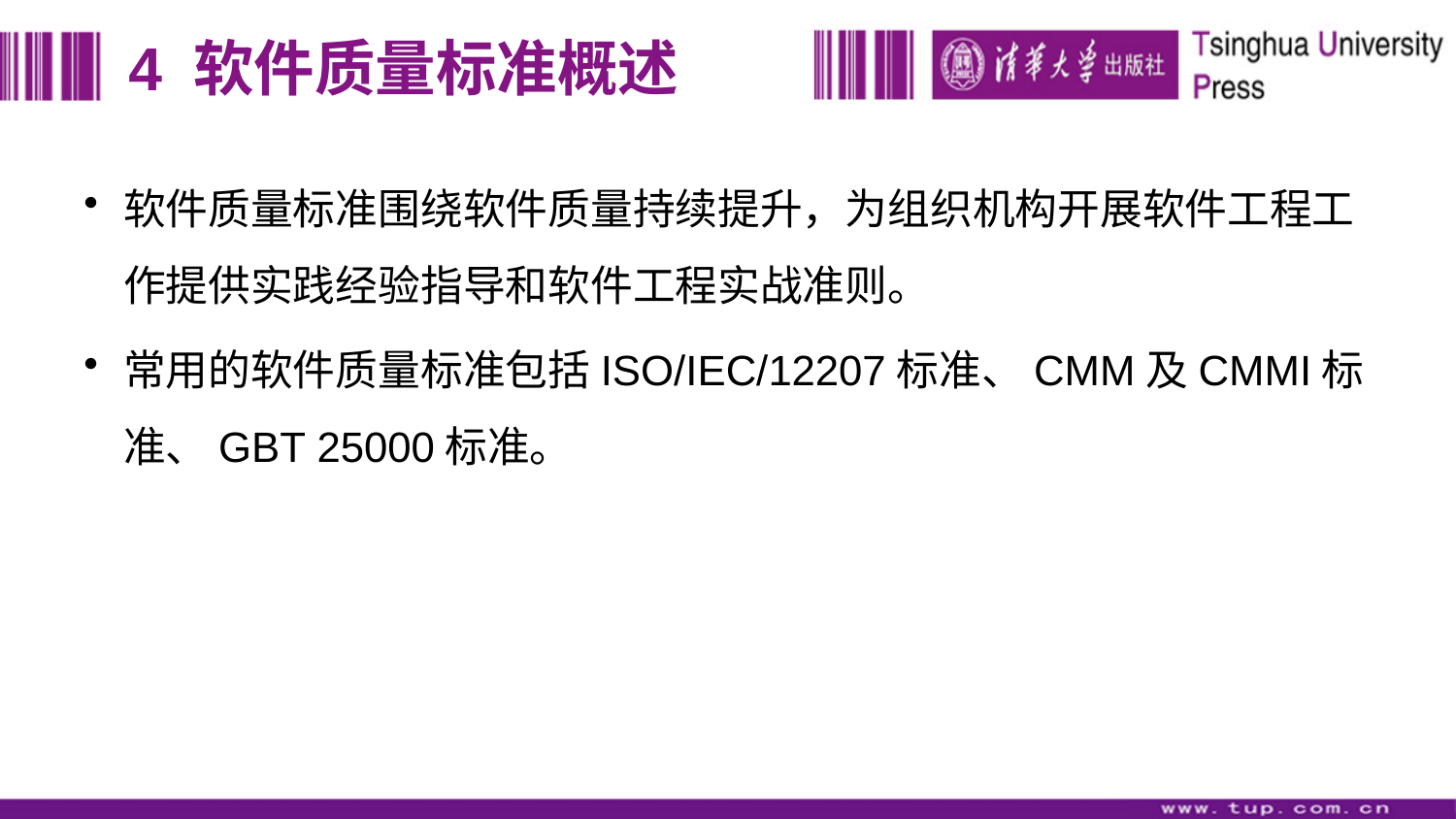

# 4 软件质量标准概述
软件质量标准围绕软件质量持续提升，为组织机构开展软件工程工作提供实践经验指导和软件工程实战准则。
常用的软件质量标准包括ISO/IEC/12207标准、CMM及CMMI标准、GBT 25000标准。